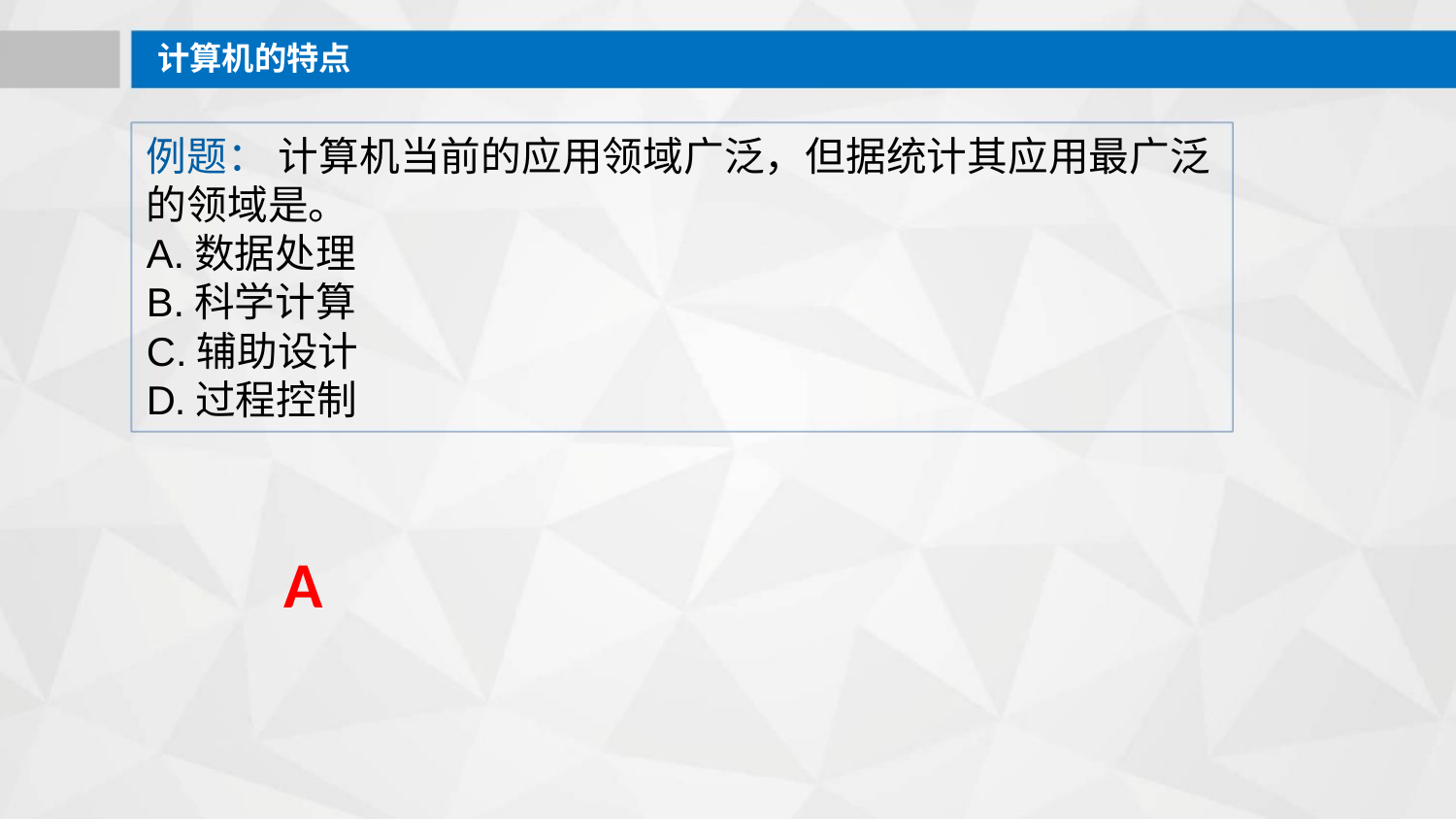

计算机的特点
例题： 计算机当前的应用领域广泛，但据统计其应用最广泛
的领域是。
A.数据处理
B.科学计算
C.辅助设计
D.过程控制
A